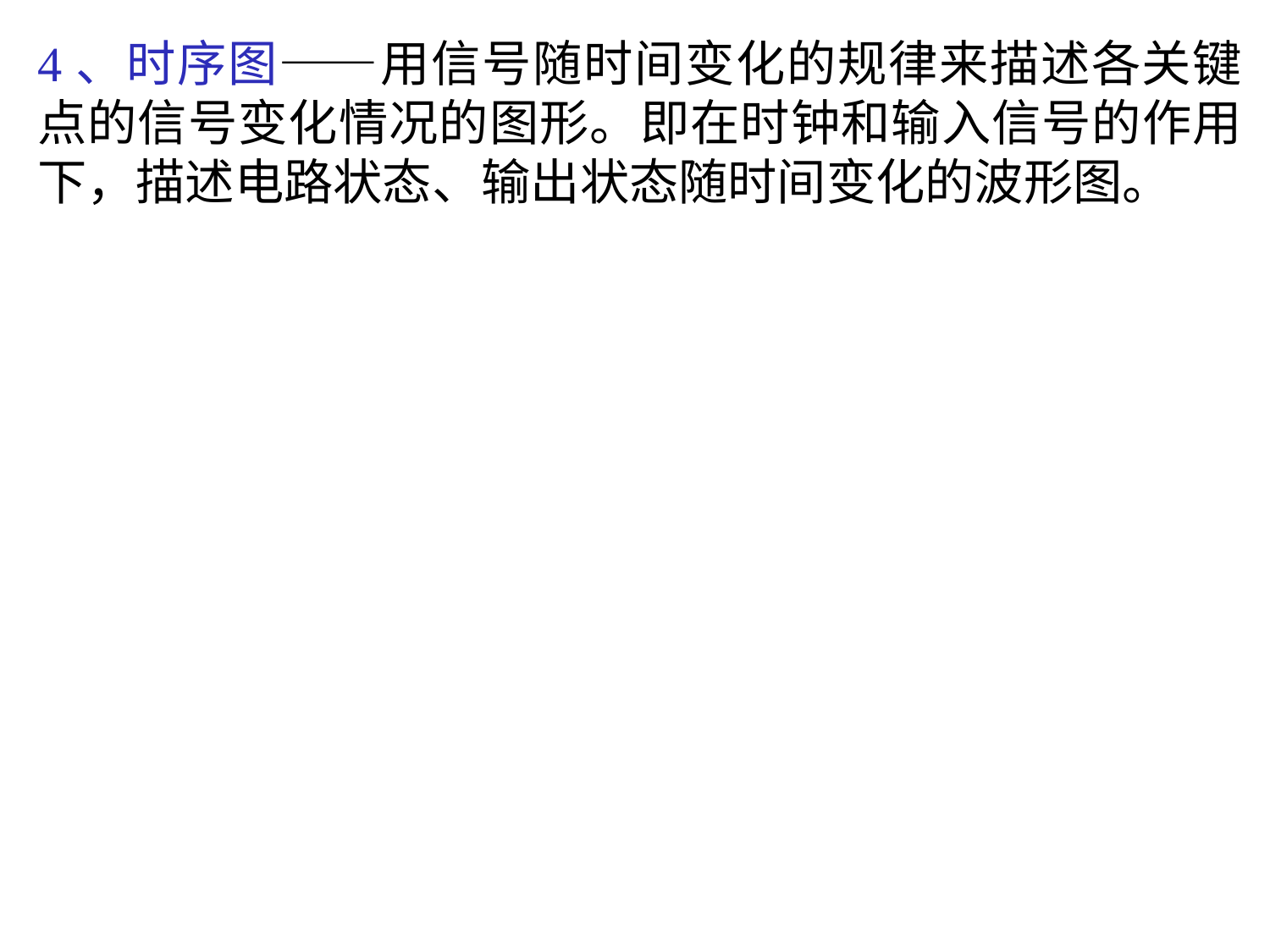

4、时序图——用信号随时间变化的规律来描述各关键点的信号变化情况的图形。即在时钟和输入信号的作用下，描述电路状态、输出状态随时间变化的波形图。